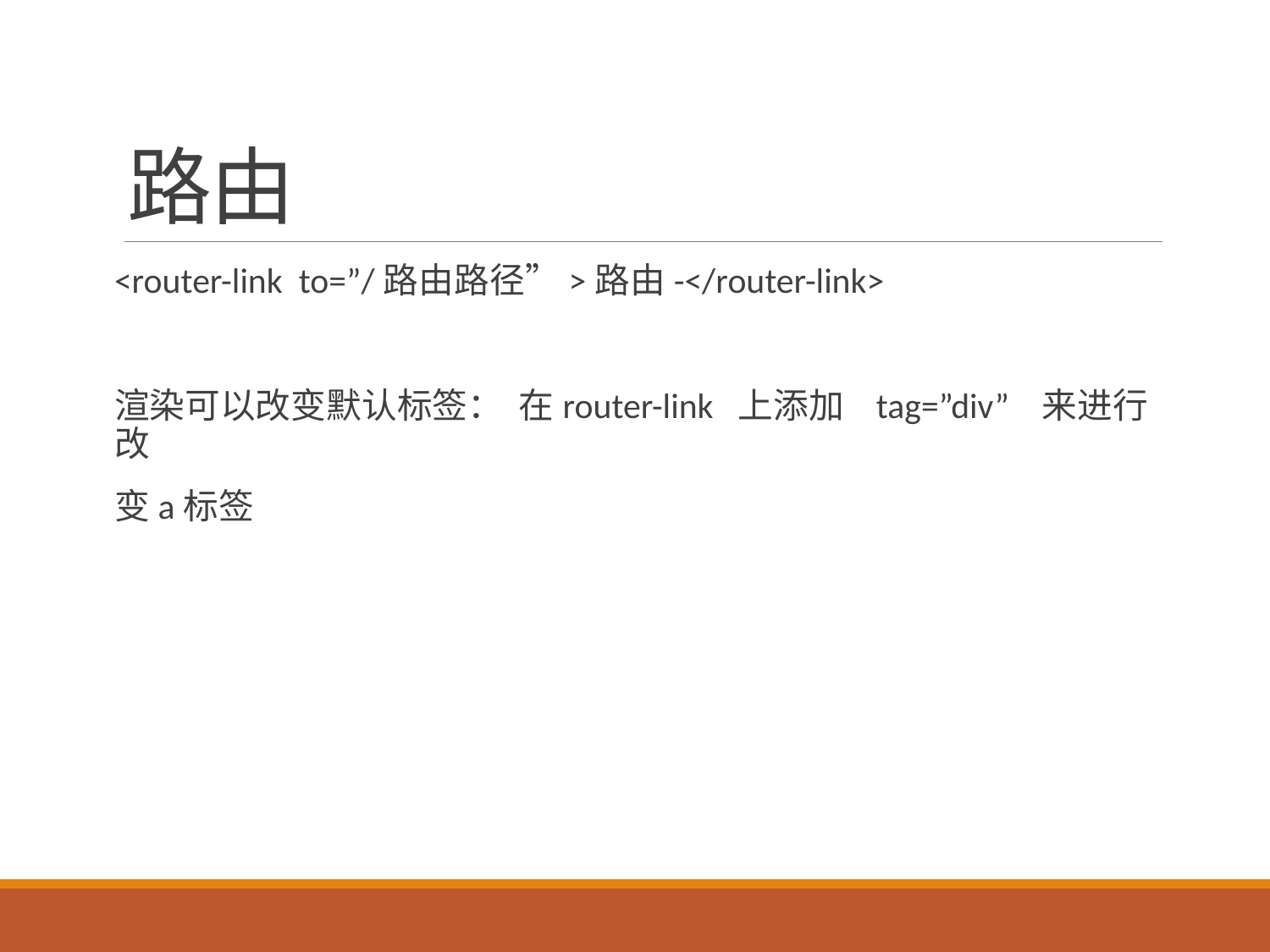

# 路由
<router-link  to=”/路由路径”>路由-</router-link>

渲染可以改变默认标签：  在router-link  上添加   tag=”div”   来进行改
变a标签